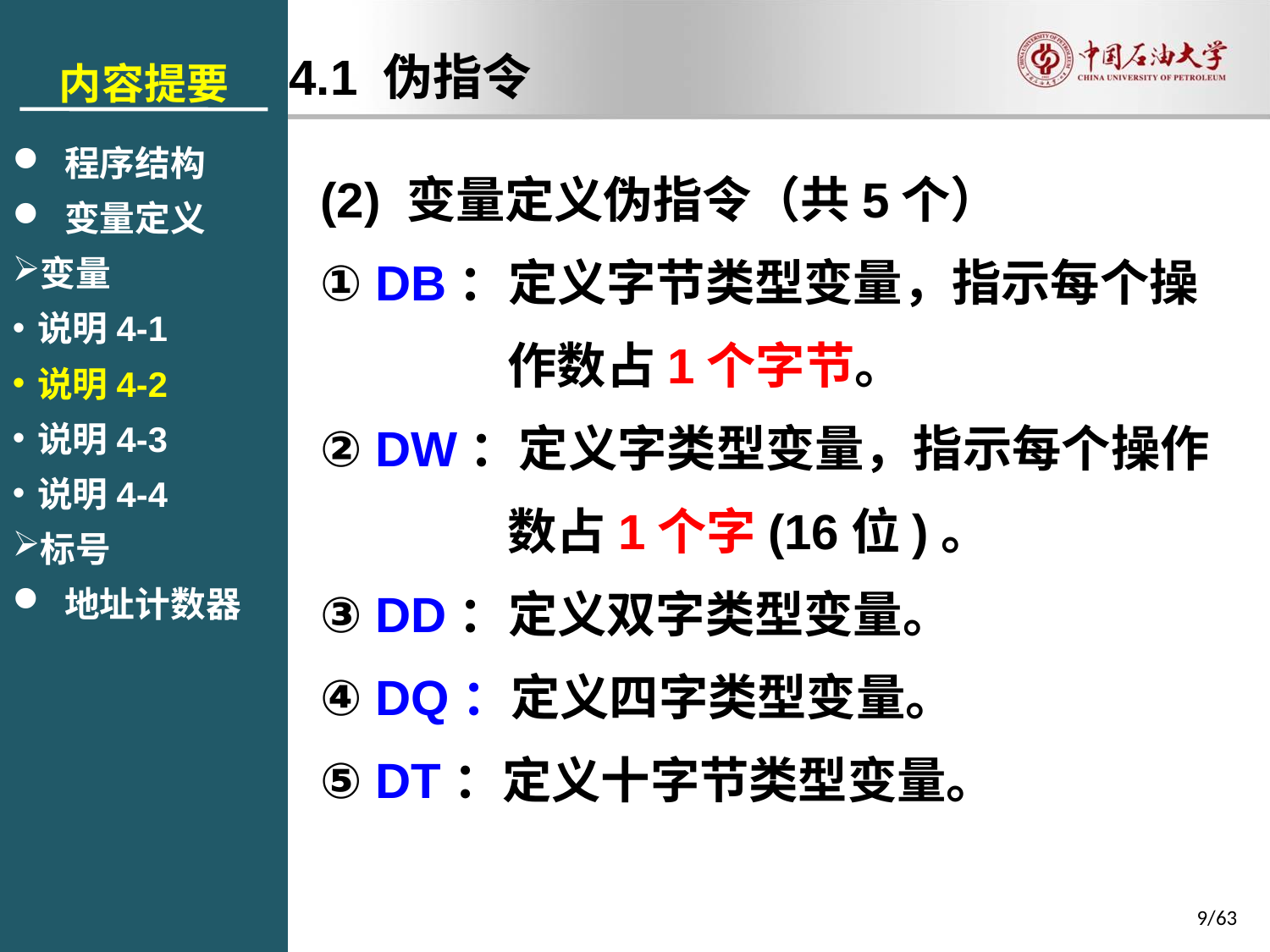

内容提要
 程序结构
 变量定义
变量
说明4-1
说明4-2
说明4-3
说明4-4
标号
 地址计数器
4.1 伪指令
(2) 变量定义伪指令（共5个）
① DB：定义字节类型变量，指示每个操作数占1个字节。
② DW：定义字类型变量，指示每个操作数占1个字(16位)。
③ DD：定义双字类型变量。
④ DQ：定义四字类型变量。
⑤ DT：定义十字节类型变量。
9/63